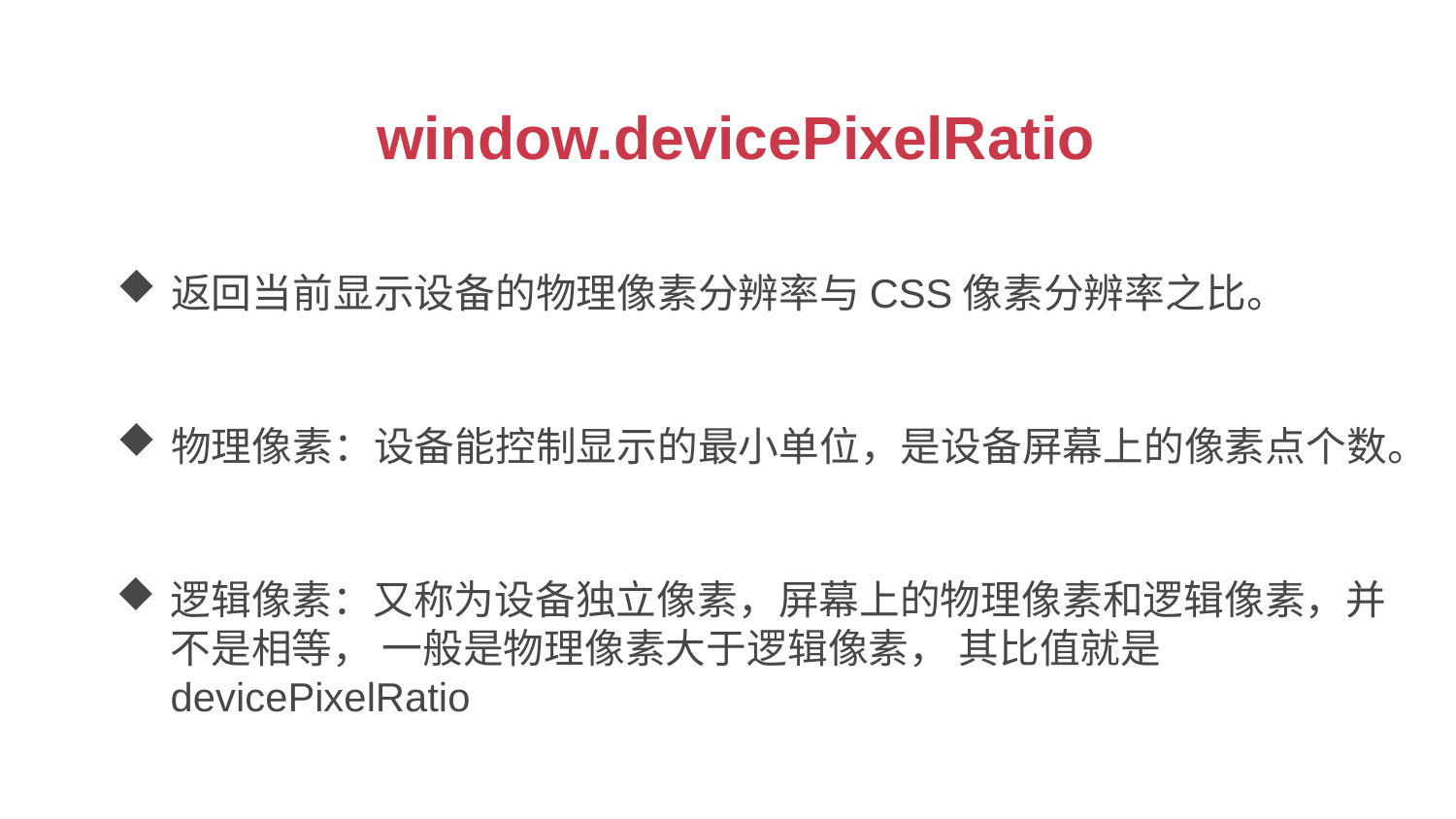

window.devicePixelRatio
返回当前显示设备的物理像素分辨率与CSS像素分辨率之比。
物理像素：设备能控制显示的最小单位，是设备屏幕上的像素点个数。
逻辑像素：又称为设备独立像素，屏幕上的物理像素和逻辑像素，并不是相等， 一般是物理像素大于逻辑像素， 其比值就是devicePixelRatio